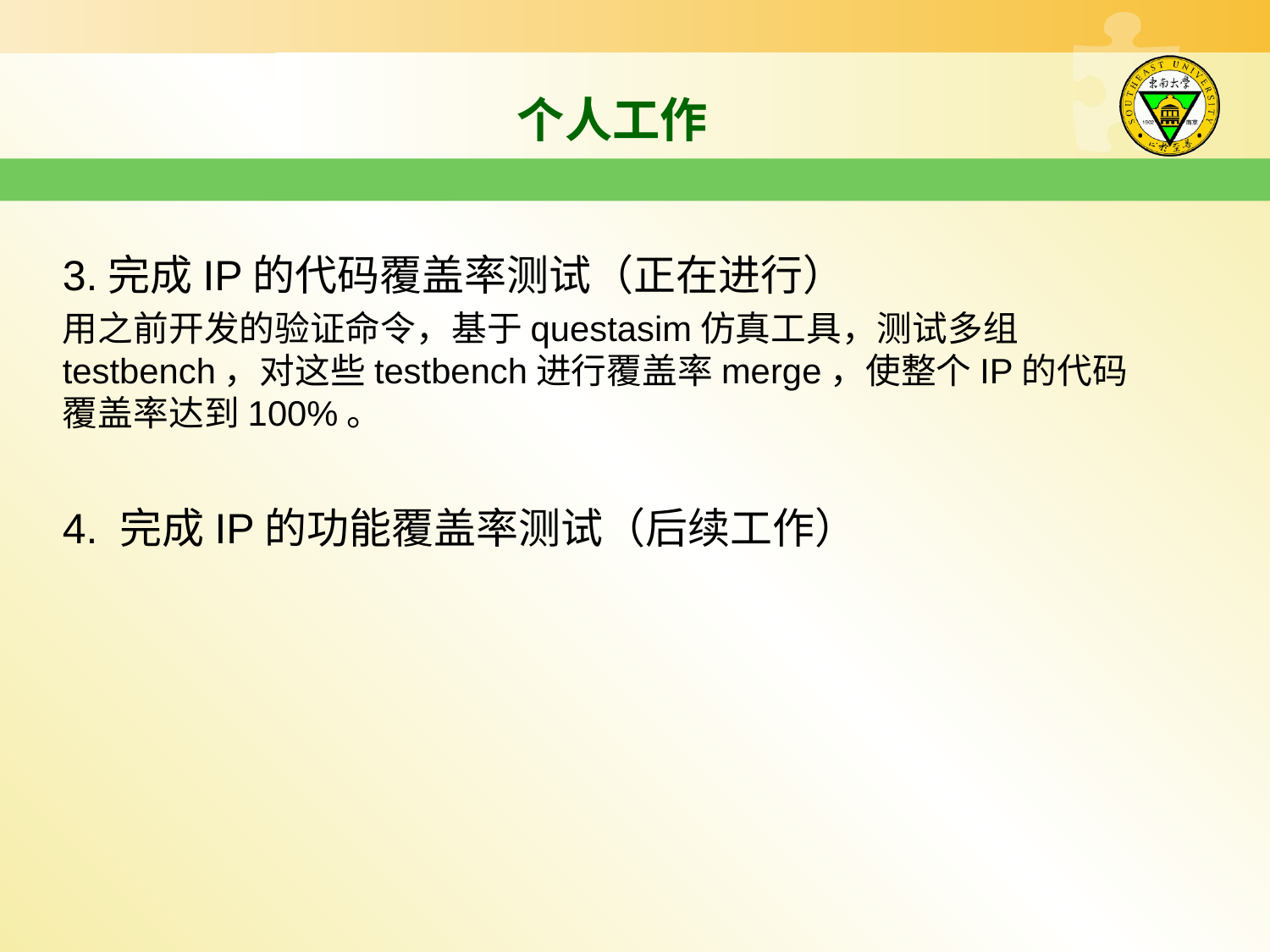

# 个人工作
3.完成IP的代码覆盖率测试（正在进行）
用之前开发的验证命令，基于questasim仿真工具，测试多组testbench，对这些testbench进行覆盖率merge，使整个IP的代码覆盖率达到100%。

4. 完成IP的功能覆盖率测试（后续工作）